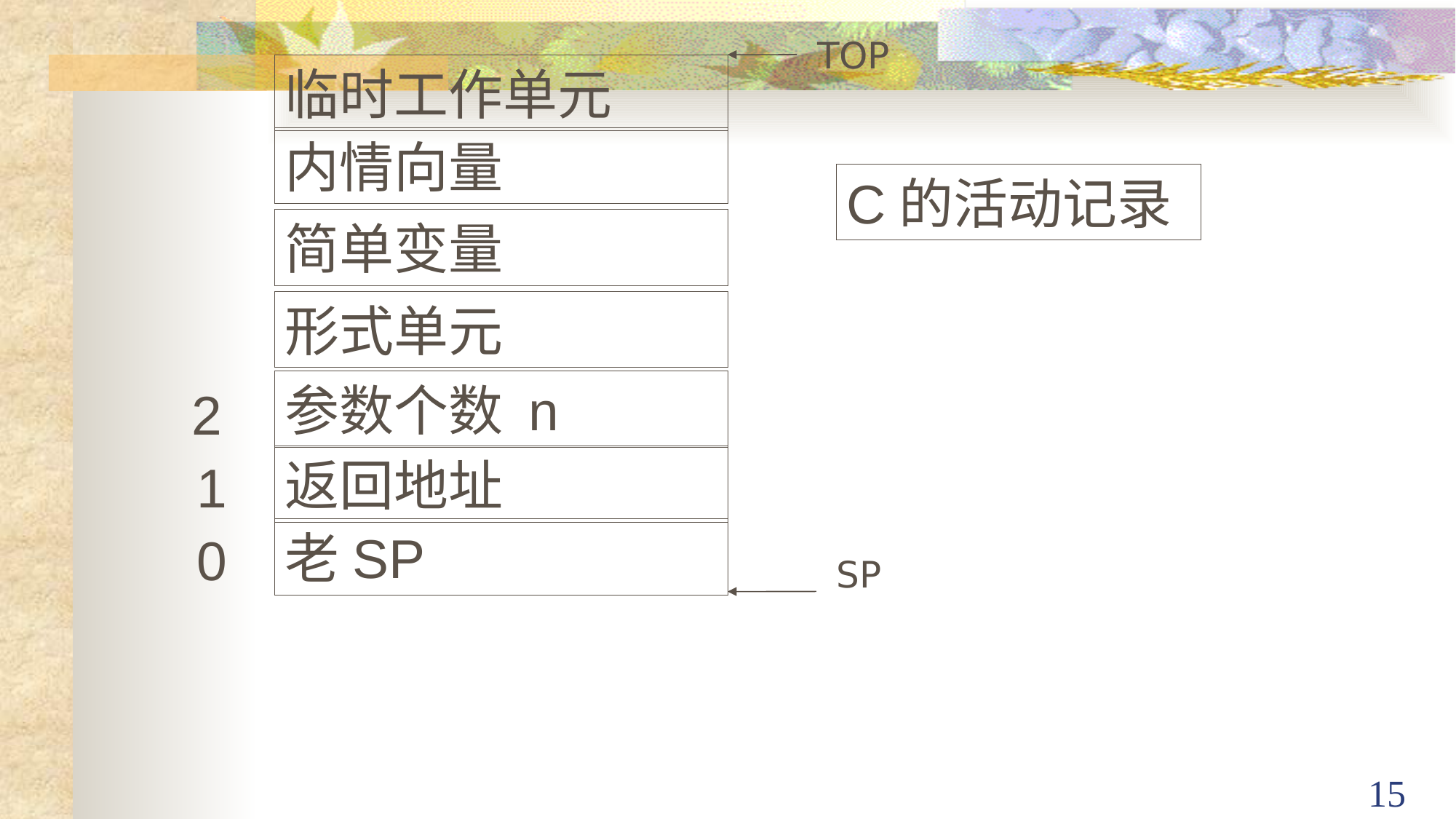

TOP

临时工作单元
内情向量
C的活动记录
简单变量
形式单元
参数个数 n
 2
返回地址
1
老SP
0
SP

15